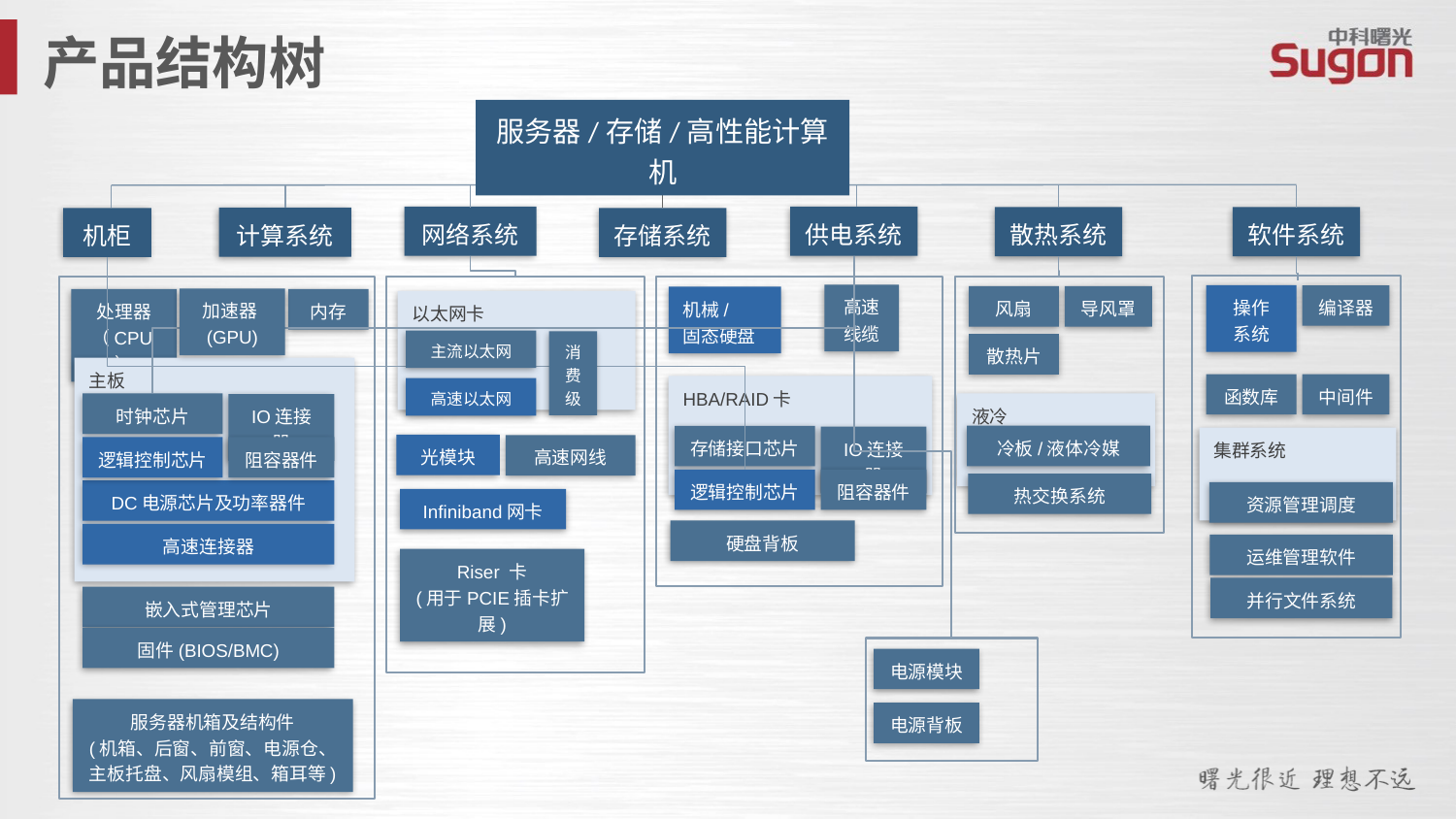

产品结构树
服务器/存储/高性能计算机
网络系统
供电系统
散热系统
软件系统
计算系统
存储系统
机柜

高速线缆
操作
系统
编译器
风扇
导风罩
机械/
固态硬盘
加速器(GPU)
处理器
（CPU）
内存
以太网卡

主流以太网
消费级
散热片
主板

函数库
中间件
HBA/RAID卡

高速以太网
时钟芯片
液冷

IO连接器
冷板/液体冷媒
存储接口芯片
IO连接器
集群系统

光模块
高速网线
阻容器件
逻辑控制芯片
阻容器件
逻辑控制芯片
热交换系统
DC电源芯片及功率器件
资源管理调度
Infiniband网卡
硬盘背板
高速连接器
运维管理软件
Riser 卡
(用于PCIE插卡扩展)
并行文件系统
嵌入式管理芯片
固件(BIOS/BMC)

电源模块
服务器机箱及结构件
(机箱、后窗、前窗、电源仓、主板托盘、风扇模组、箱耳等)
电源背板